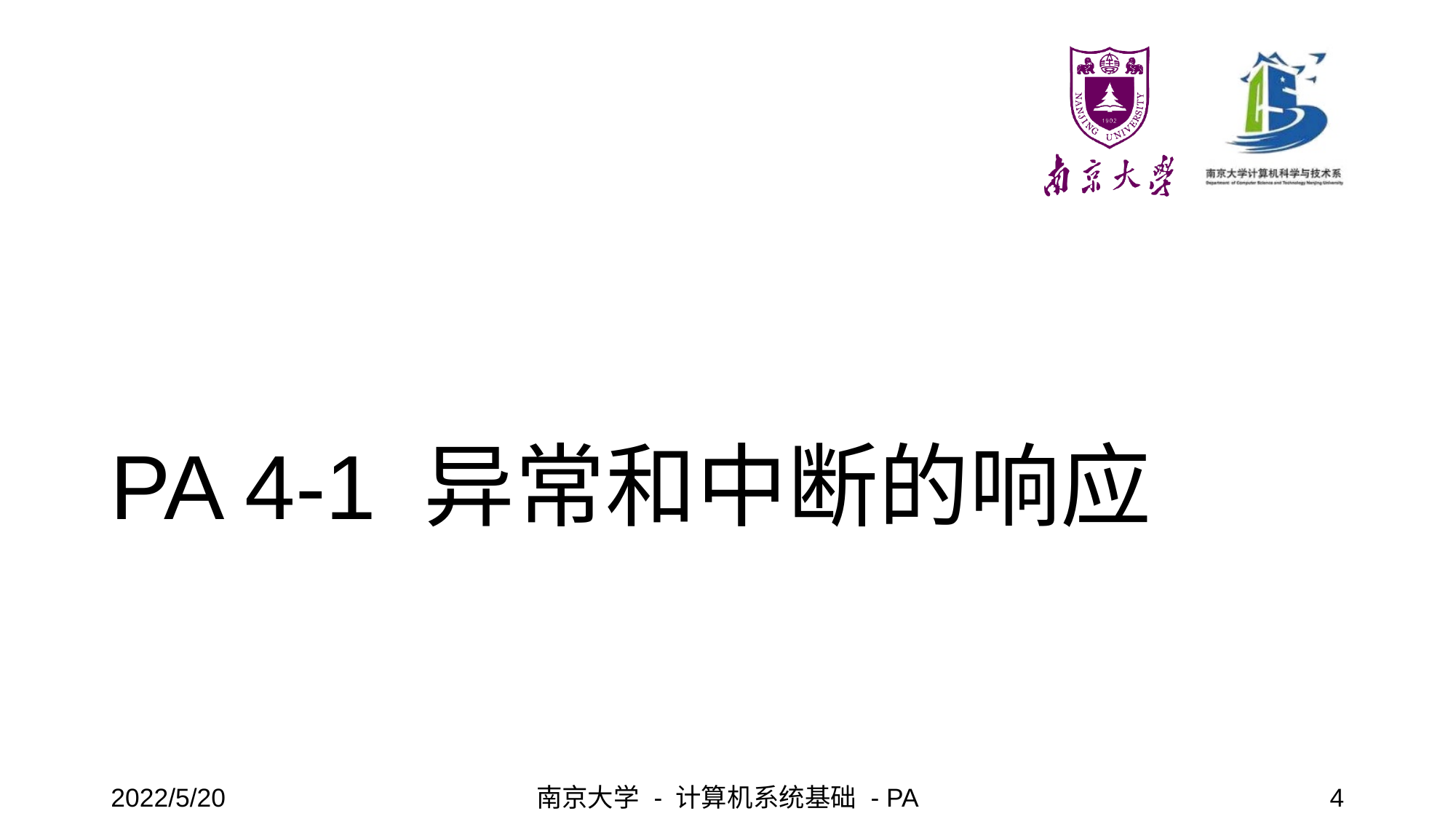

# PA 4-1 异常和中断的响应

2022/5/20
南京大学 - 计算机系统基础 - PA
4